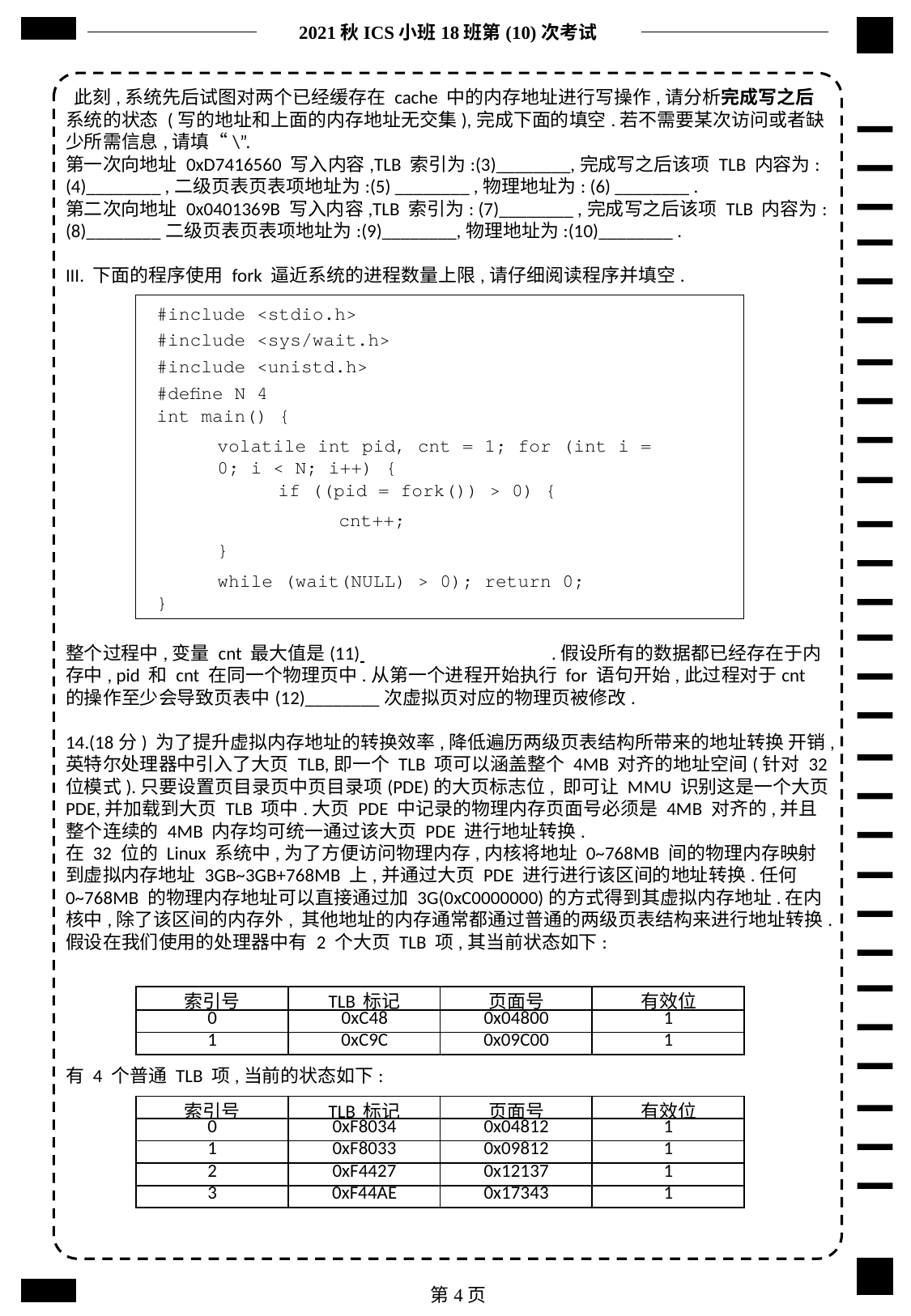

2021秋ICS小班18班第(10)次考试

 此刻,系统先后试图对两个已经缓存在 cache 中的内存地址进行写操作,请分析完成写之后系统的状态 (写的地址和上面的内存地址无交集),完成下面的填空.若不需要某次访问或者缺少所需信息,请填“\”.
第一次向地址 0xD7416560 写入内容,TLB 索引为:(3)________,完成写之后该项 TLB 内容为: (4)________ ,二级页表页表项地址为:(5) ________ ,物理地址为: (6) ________ .
第二次向地址 0x0401369B 写入内容,TLB 索引为: (7)________ ,完成写之后该项 TLB 内容为: (8)________二级页表页表项地址为:(9)________,物理地址为:(10)________ .

III. 下面的程序使用 fork 逼近系统的进程数量上限,请仔细阅读程序并填空.

整个过程中,变量 cnt 最大值是(11) 		.假设所有的数据都已经存在于内存中, pid 和 cnt 在同一个物理页中.从第一个进程开始执行 for 语句开始,此过程对于cnt 的操作至少会导致页表中(12)________次虚拟页对应的物理页被修改.

14.(18分) 为了提升虚拟内存地址的转换效率,降低遍历两级页表结构所带来的地址转换 开销,英特尔处理器中引入了大页 TLB,即一个 TLB 项可以涵盖整个 4MB 对齐的地址空间(针对 32 位模式).只要设置页目录页中页目录项(PDE)的大页标志位, 即可让 MMU 识别这是一个大页 PDE,并加载到大页 TLB 项中.大页 PDE 中记录的物理内存页面号必须是 4MB 对齐的,并且整个连续的 4MB 内存均可统一通过该大页 PDE 进行地址转换.
在 32 位的 Linux 系统中,为了方便访问物理内存,内核将地址 0~768MB 间的物理内存映射到虚拟内存地址 3GB~3GB+768MB 上,并通过大页 PDE 进行进行该区间的地址转换.任何 0~768MB 的物理内存地址可以直接通过加 3G(0xC0000000)的方式得到其虚拟内存地址.在内核中,除了该区间的内存外, 其他地址的内存通常都通过普通的两级页表结构来进行地址转换.
假设在我们使用的处理器中有 2 个大页 TLB 项,其当前状态如下:

有 4 个普通 TLB 项,当前的状态如下:

#include <stdio.h>
#include <sys/wait.h>
#include <unistd.h>
#define N 4
int main() {
volatile int pid, cnt = 1; for (int i = 0; i < N; i++) {
if ((pid = fork()) > 0) {
cnt++;
}
while (wait(NULL) > 0); return 0;
}
| 索引号 | TLB 标记 | 页面号 | 有效位 |
| --- | --- | --- | --- |
| 0 | 0xC48 | 0x04800 | 1 |
| 1 | 0xC9C | 0x09C00 | 1 |
| 索引号 | TLB 标记 | 页面号 | 有效位 |
| --- | --- | --- | --- |
| 0 | 0xF8034 | 0x04812 | 1 |
| 1 | 0xF8033 | 0x09812 | 1 |
| 2 | 0xF4427 | 0x12137 | 1 |
| 3 | 0xF44AE | 0x17343 | 1 |

第4页